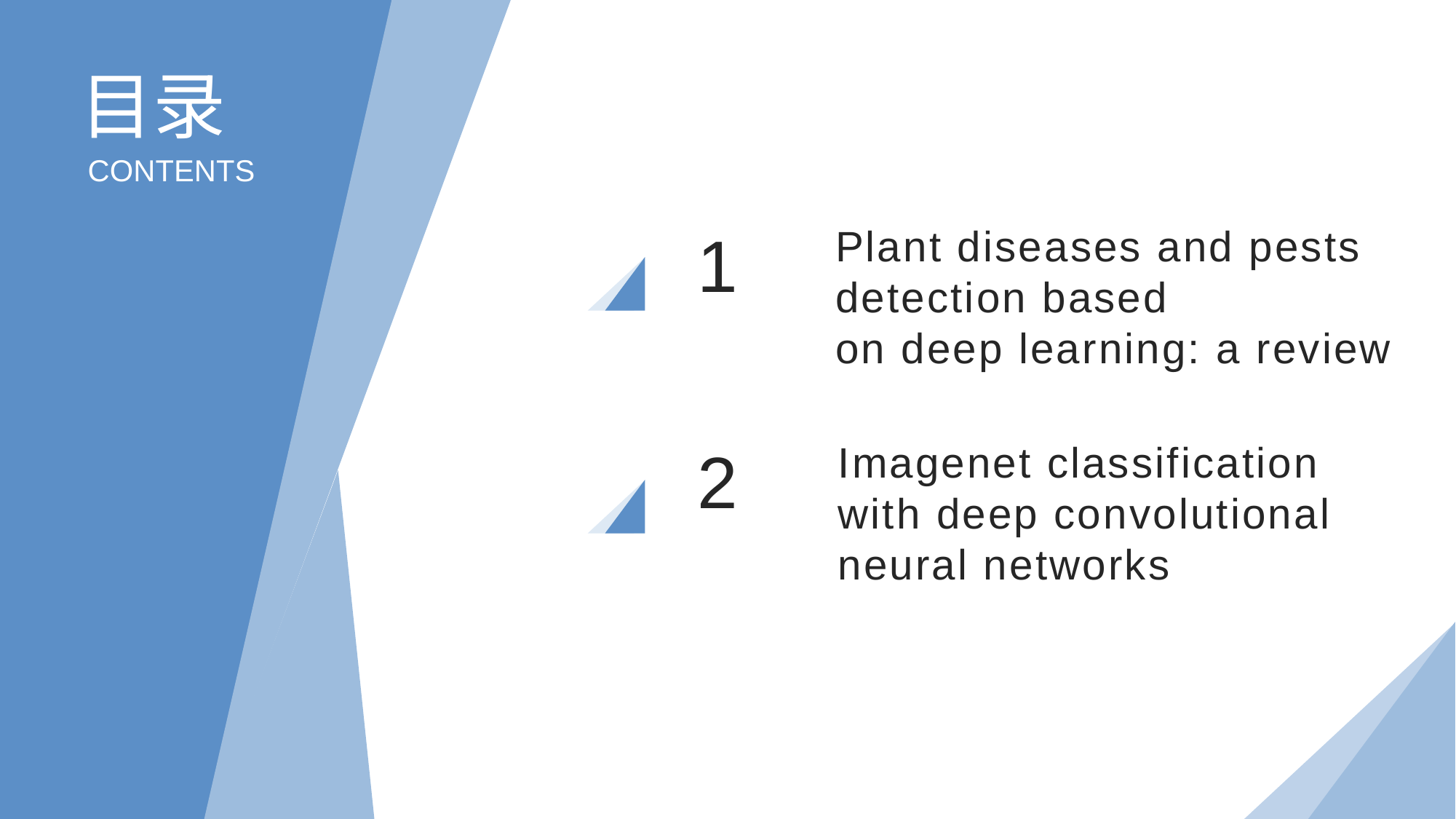

目录
CONTENTS
1
Plant diseases and pests detection based
on deep learning: a review

2
Imagenet classification with deep convolutional neural networks